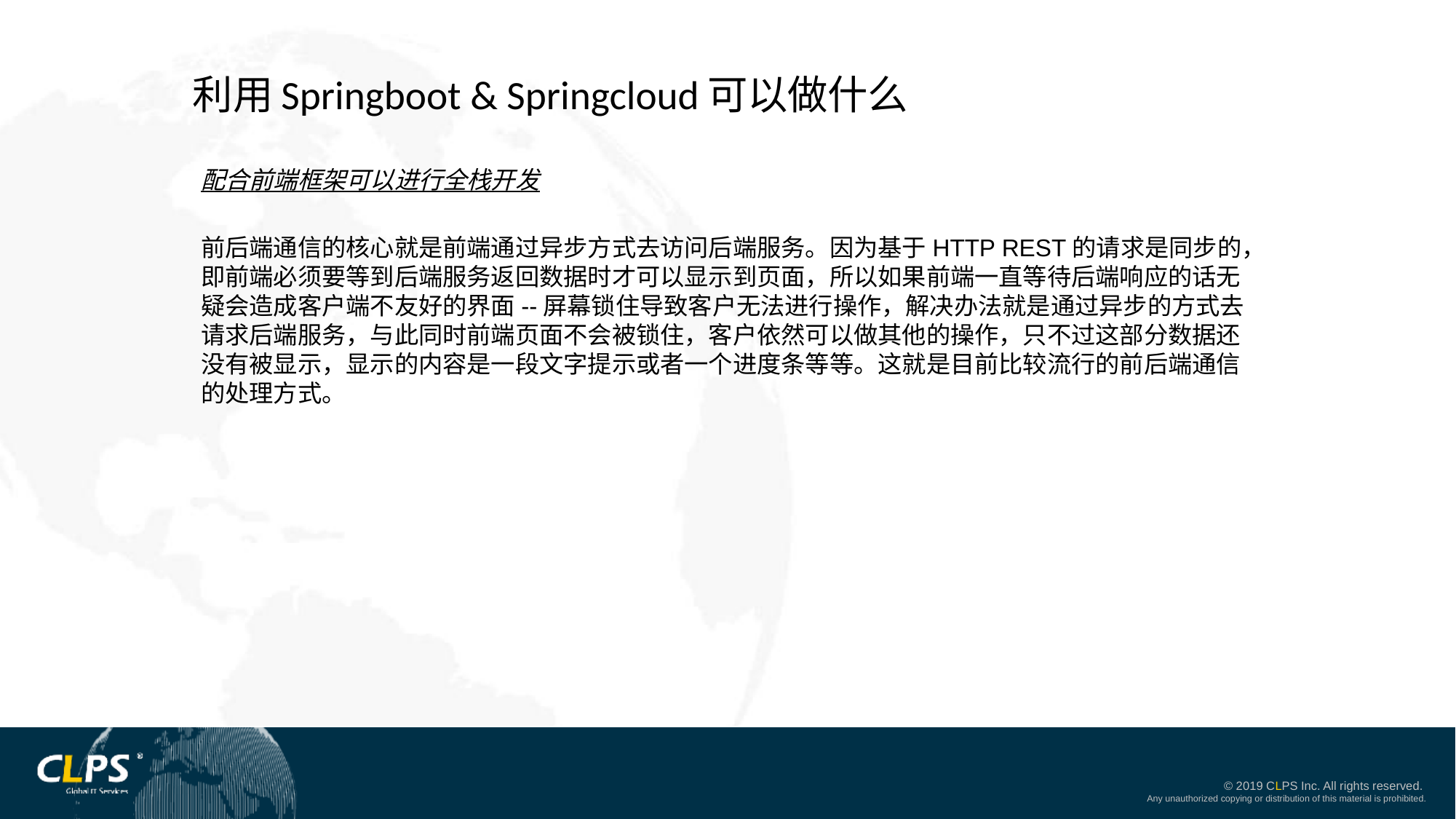

利用Springboot & Springcloud可以做什么

配合前端框架可以进行全栈开发

前后端通信的核心就是前端通过异步方式去访问后端服务。因为基于HTTP REST的请求是同步的，即前端必须要等到后端服务返回数据时才可以显示到页面，所以如果前端一直等待后端响应的话无疑会造成客户端不友好的界面--屏幕锁住导致客户无法进行操作，解决办法就是通过异步的方式去请求后端服务，与此同时前端页面不会被锁住，客户依然可以做其他的操作，只不过这部分数据还没有被显示，显示的内容是一段文字提示或者一个进度条等等。这就是目前比较流行的前后端通信的处理方式。

5